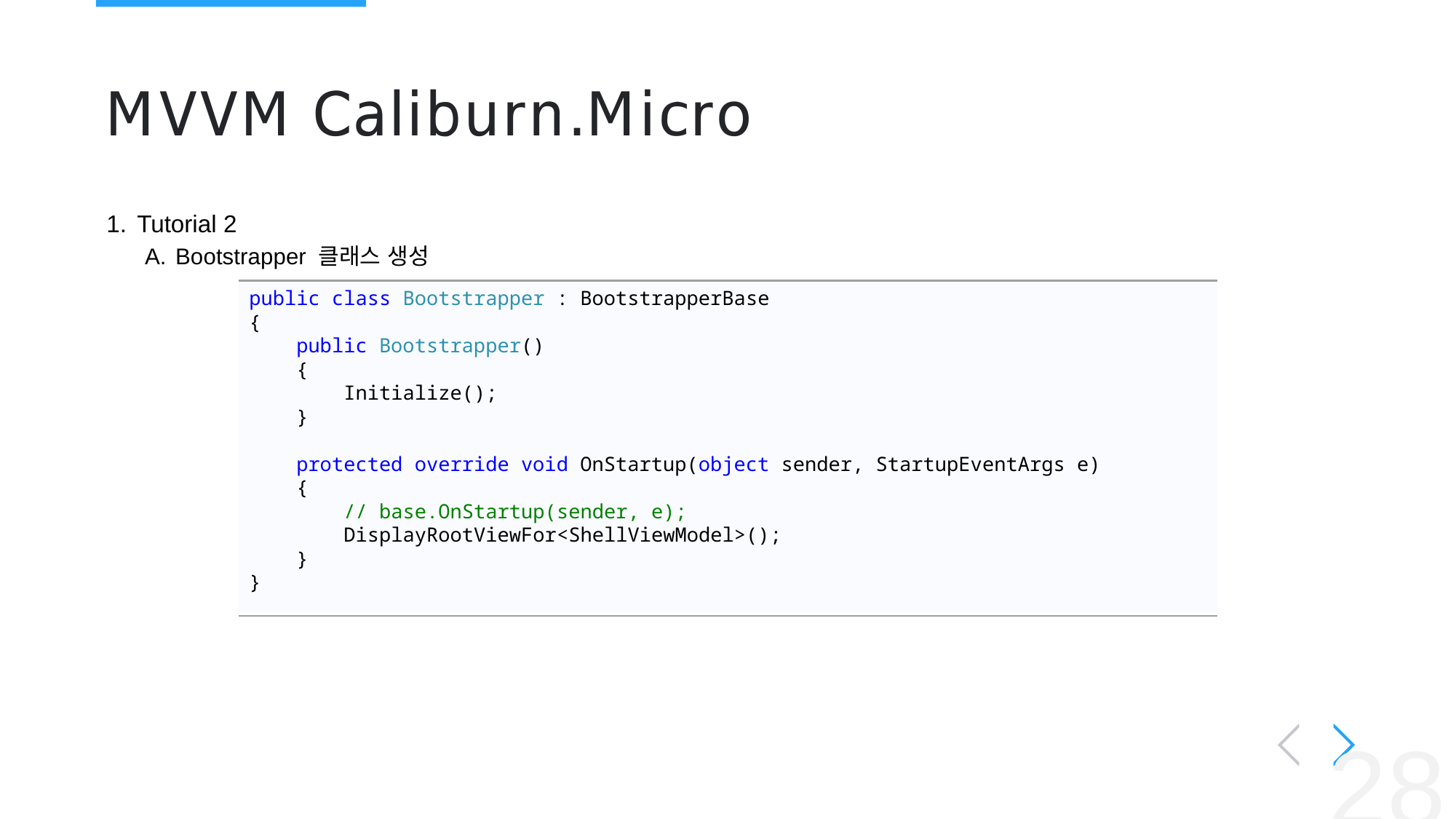

# MVVM Caliburn.Micro
Tutorial 2
Bootstrapper 클래스 생성
public class Bootstrapper : BootstrapperBase
{
    public Bootstrapper()
    {
        Initialize();
    }

    protected override void OnStartup(object sender, StartupEventArgs e)
    {
        // base.OnStartup(sender, e);
        DisplayRootViewFor<ShellViewModel>();
    }
}
28